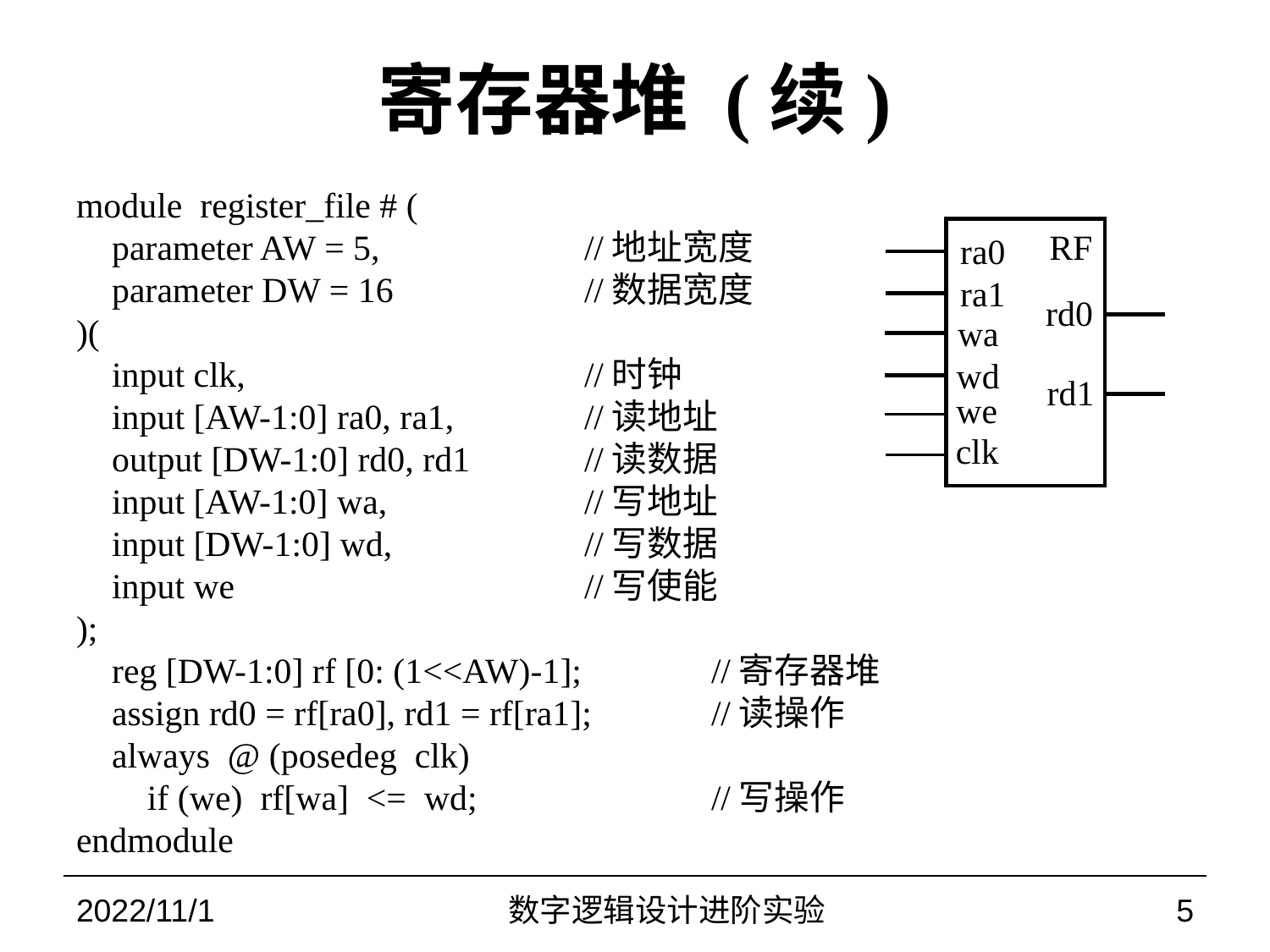

# 寄存器堆 (续)
module  register_file # (
    parameter AW = 5,		//地址宽度
    parameter DW = 16		//数据宽度
)(
    input clk,			//时钟
    input [AW-1:0] ra0, ra1,		//读地址
    output [DW-1:0] rd0, rd1 	//读数据
    input [AW-1:0] wa, 		//写地址
    input [DW-1:0] wd,		//写数据
    input we			//写使能
);
    reg [DW-1:0] rf [0: (1<<AW)-1];		//寄存器堆
    assign rd0 = rf[ra0], rd1 = rf[ra1];	//读操作
    always  @ (posedeg  clk)
        if (we)  rf[wa]  <=  wd;		//写操作
endmodule

ra0
RF
ra1
rd0
wa
wd
rd1
we
clk
2022/11/1
数字逻辑设计进阶实验
5